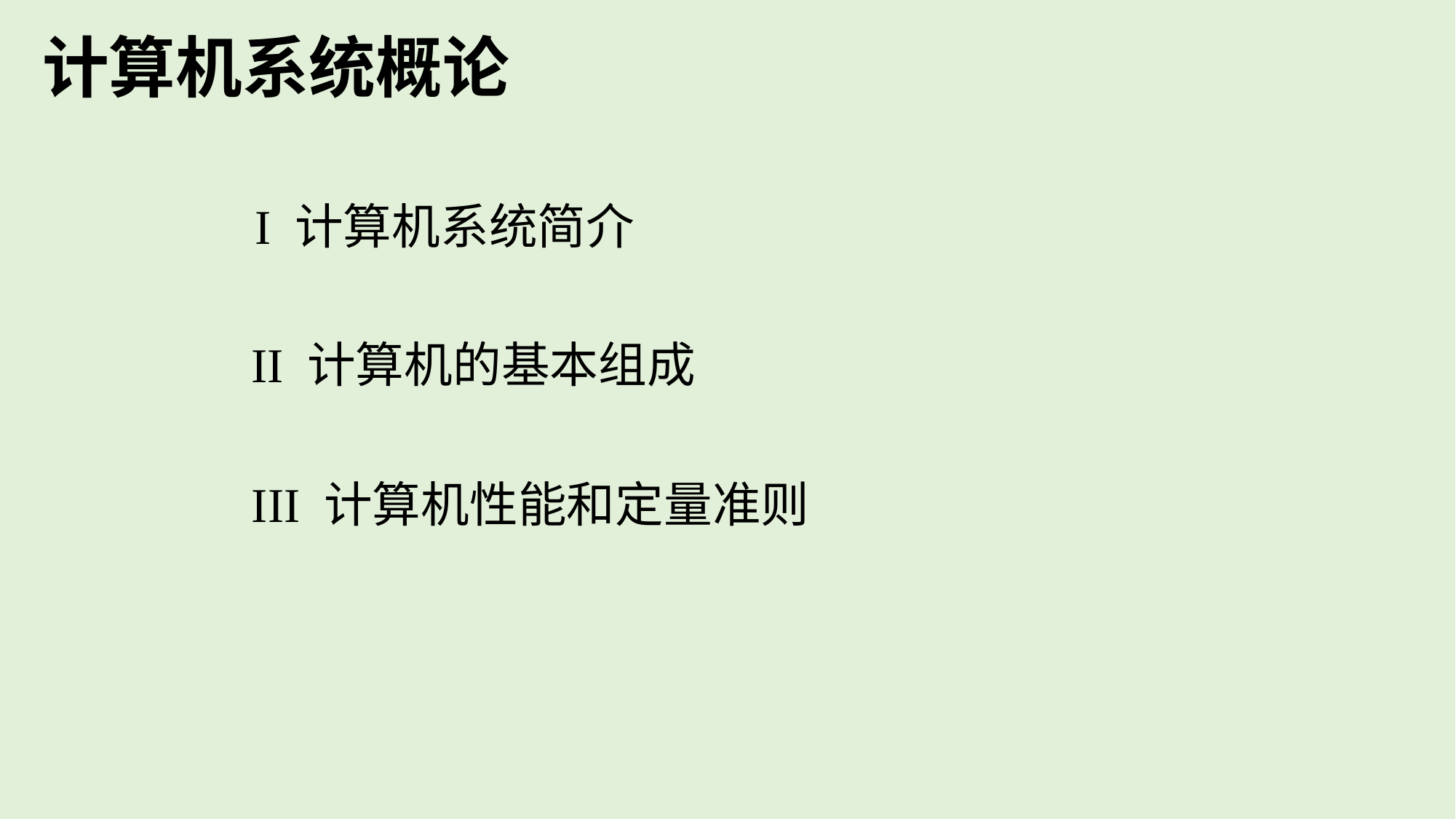

# 计算机系统概论
I 计算机系统简介
II 计算机的基本组成
III 计算机性能和定量准则